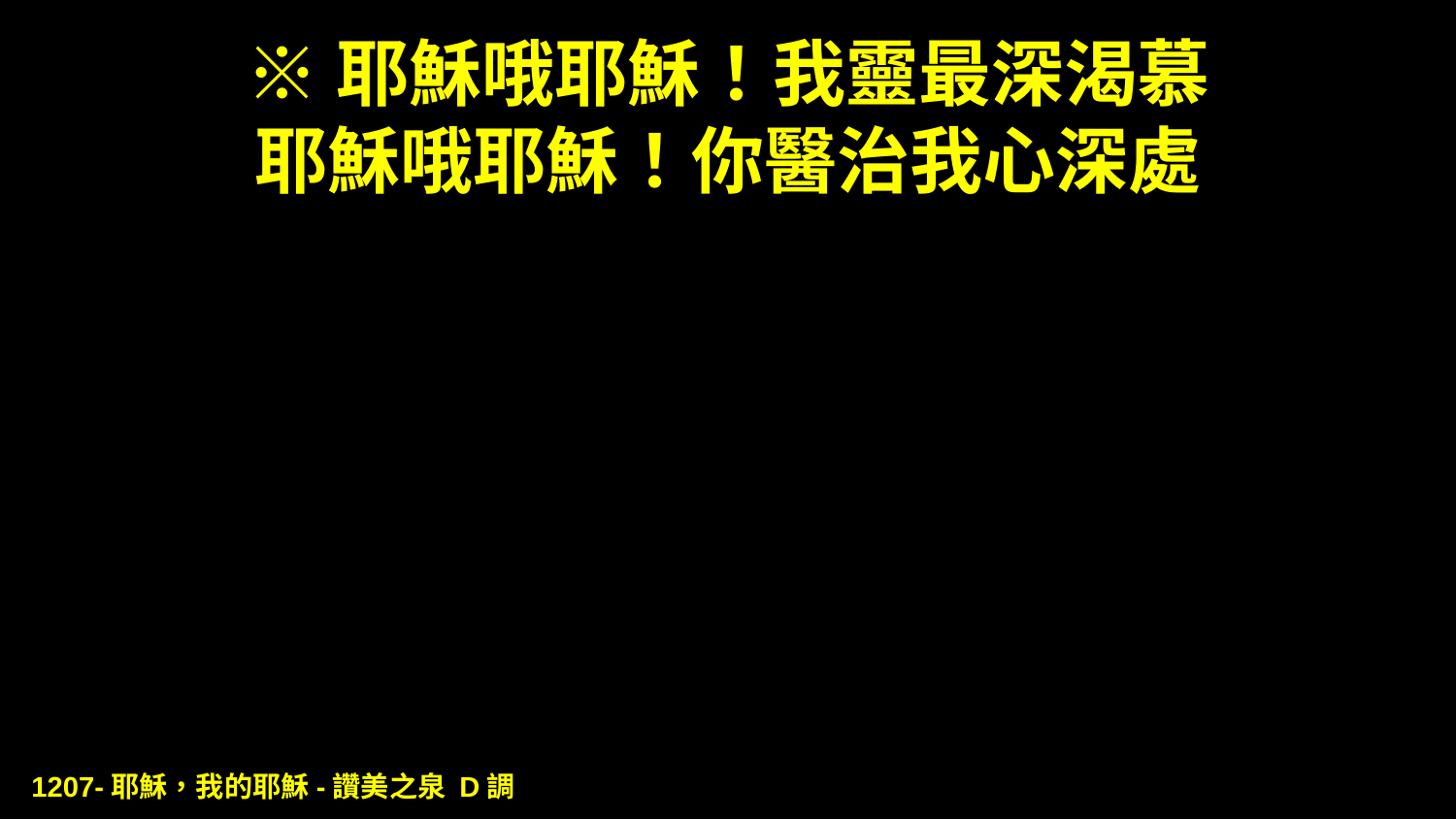

# ※耶穌哦耶穌！我靈最深渴慕 耶穌哦耶穌！你醫治我心深處
1207-耶穌，我的耶穌-讚美之泉 D調